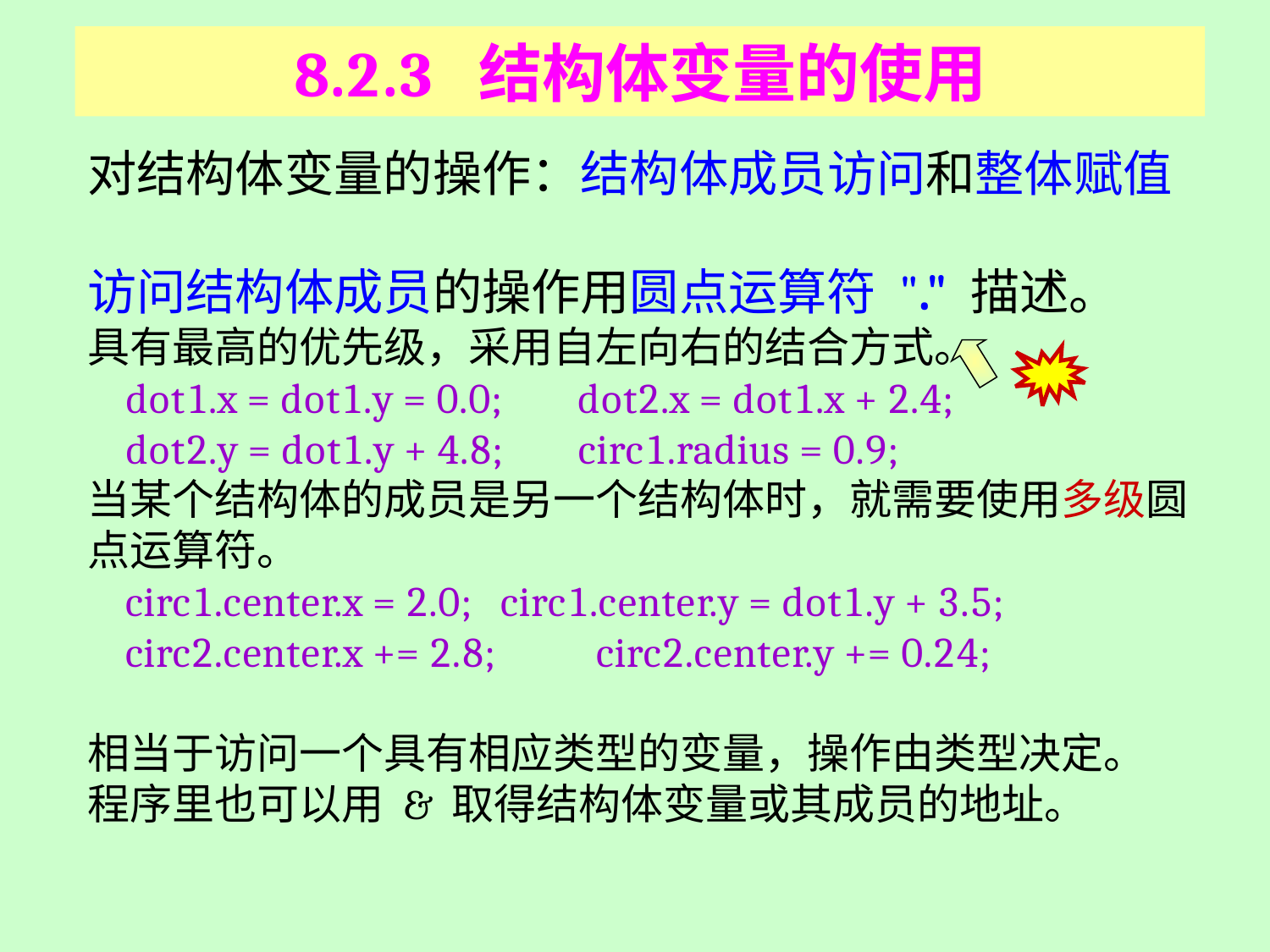

# 8.2.3  结构体变量的使用
对结构体变量的操作：结构体成员访问和整体赋值

访问结构体成员的操作用圆点运算符 "." 描述。
具有最高的优先级，采用自左向右的结合方式。
    dot1.x = dot1.y = 0.0;        dot2.x = dot1.x + 2.4;
    dot2.y = dot1.y + 4.8;        circ1.radius = 0.9;
当某个结构体的成员是另一个结构体时，就需要使用多级圆点运算符。
    circ1.center.x = 2.0;   circ1.center.y = dot1.y + 3.5;
    circ2.center.x += 2.8;	circ2.center.y += 0.24;

相当于访问一个具有相应类型的变量，操作由类型决定。
程序里也可以用 & 取得结构体变量或其成员的地址。

20